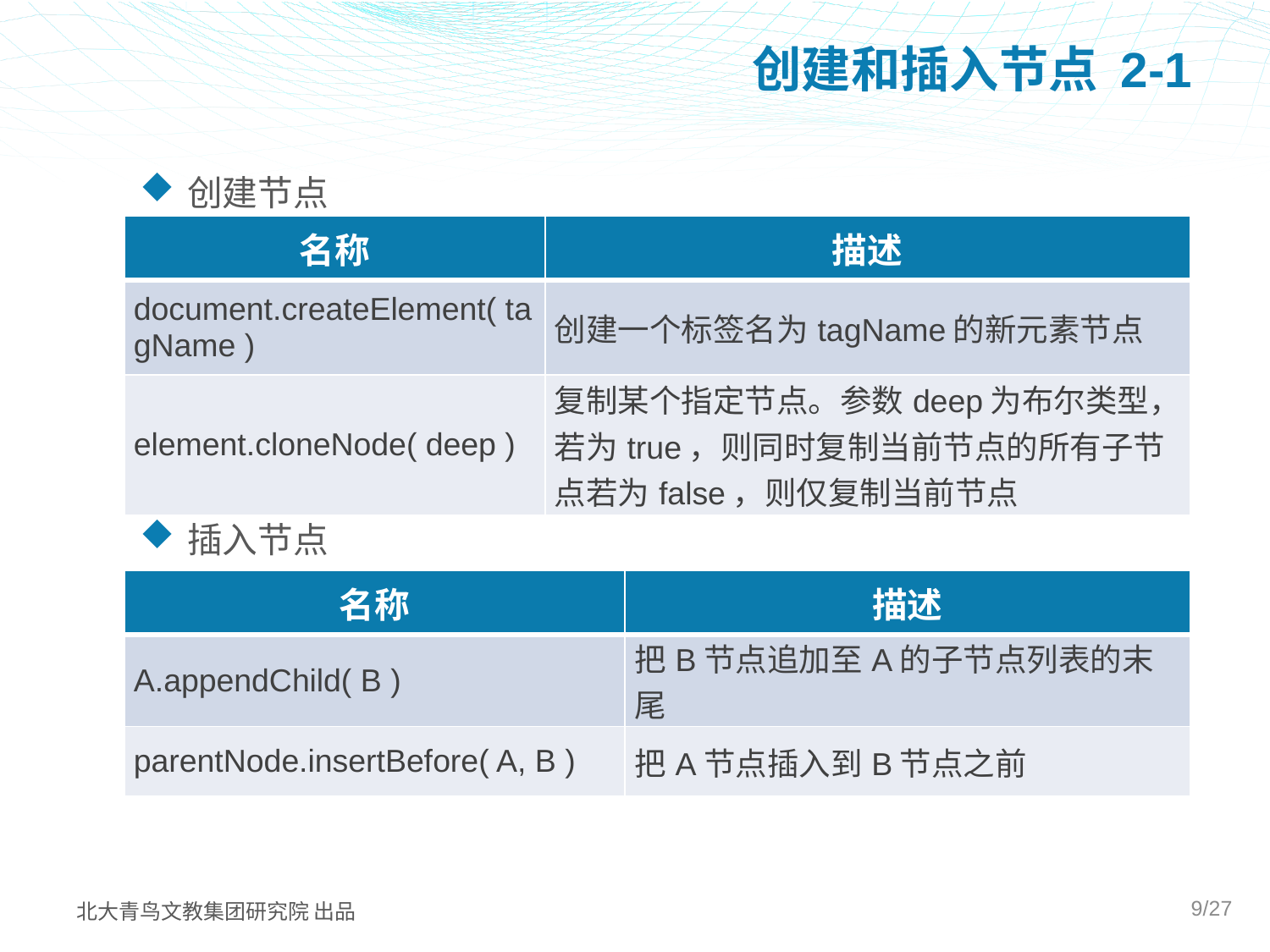

# 创建和插入节点 2-1
创建节点

插入节点
| 名称 | 描述 |
| --- | --- |
| document.createElement( tagName ) | 创建一个标签名为tagName的新元素节点 |
| element.cloneNode( deep ) | 复制某个指定节点。参数deep为布尔类型，若为true，则同时复制当前节点的所有子节点若为false，则仅复制当前节点 |
| 名称 | 描述 |
| --- | --- |
| A.appendChild( B ) | 把B节点追加至A的子节点列表的末尾 |
| parentNode.insertBefore( A, B ) | 把A节点插入到B节点之前 |
9/27